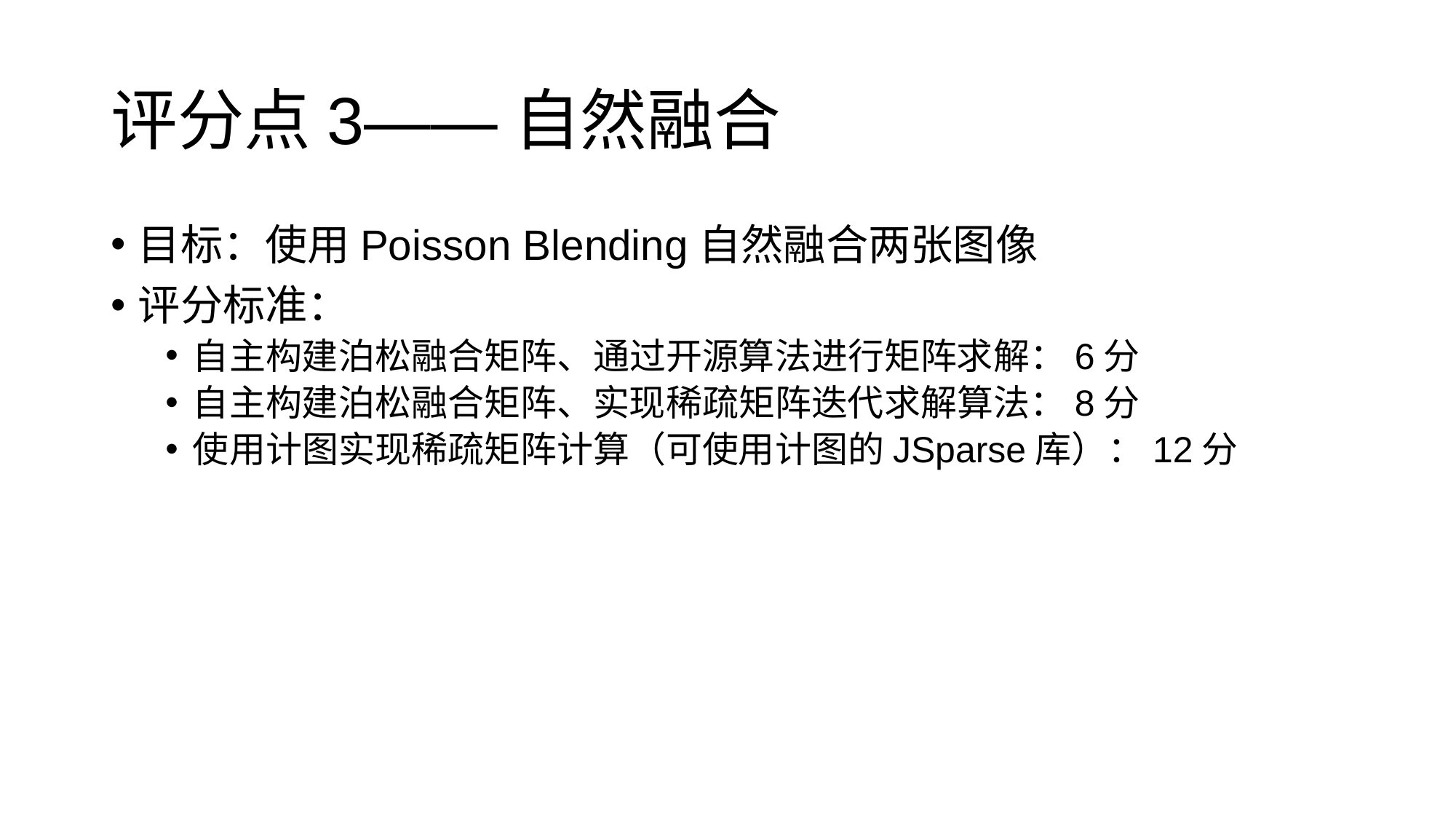

# 评分点3——自然融合
目标：使用Poisson Blending自然融合两张图像
评分标准：
自主构建泊松融合矩阵、通过开源算法进行矩阵求解：6分
自主构建泊松融合矩阵、实现稀疏矩阵迭代求解算法：8分
使用计图实现稀疏矩阵计算（可使用计图的JSparse库）：12分